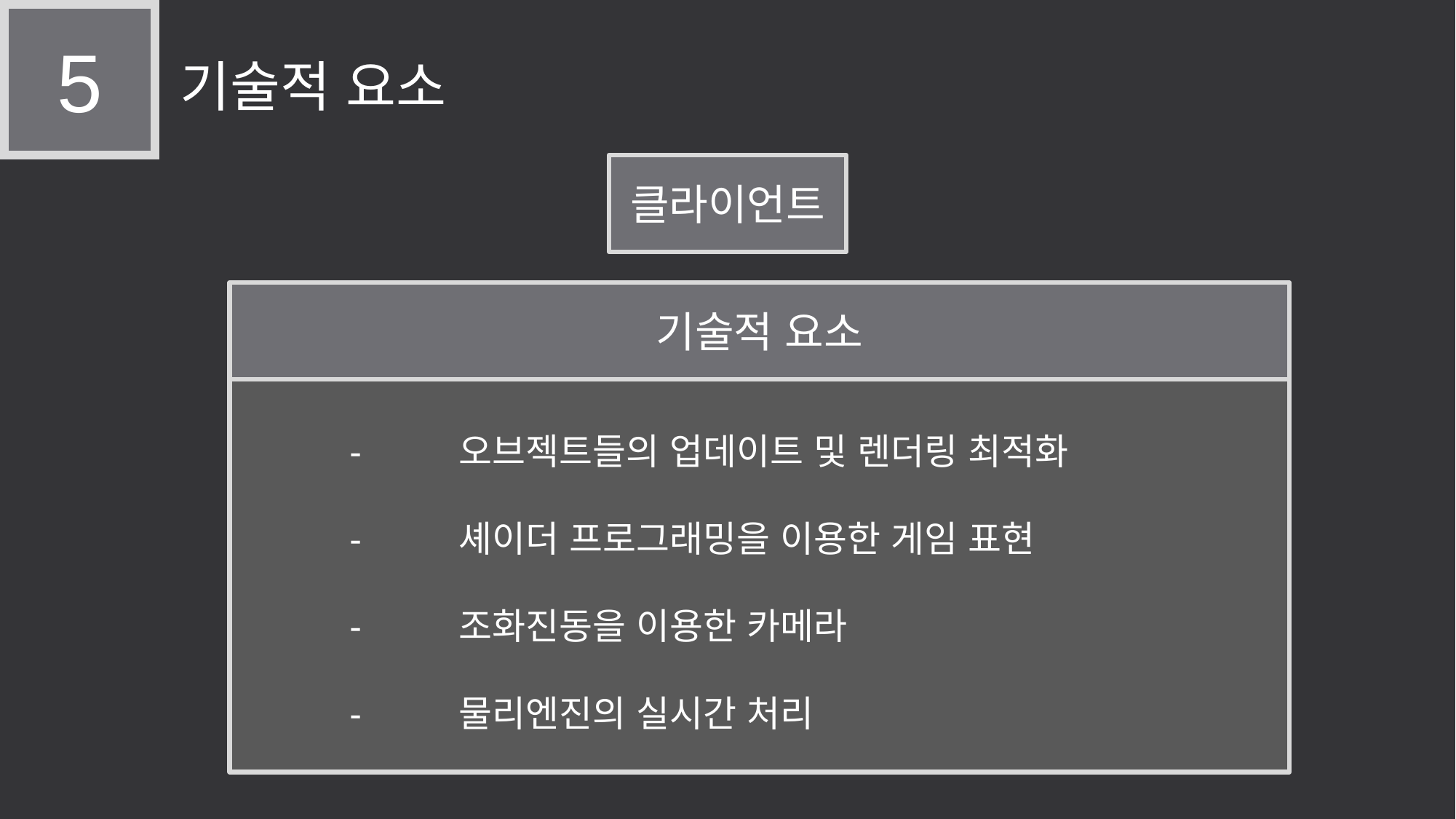

5
기술적 요소
클라이언트
기술적 요소

	-	오브젝트들의 업데이트 및 렌더링 최적화

	-	셰이더 프로그래밍을 이용한 게임 표현

	-	조화진동을 이용한 카메라

	-	물리엔진의 실시간 처리